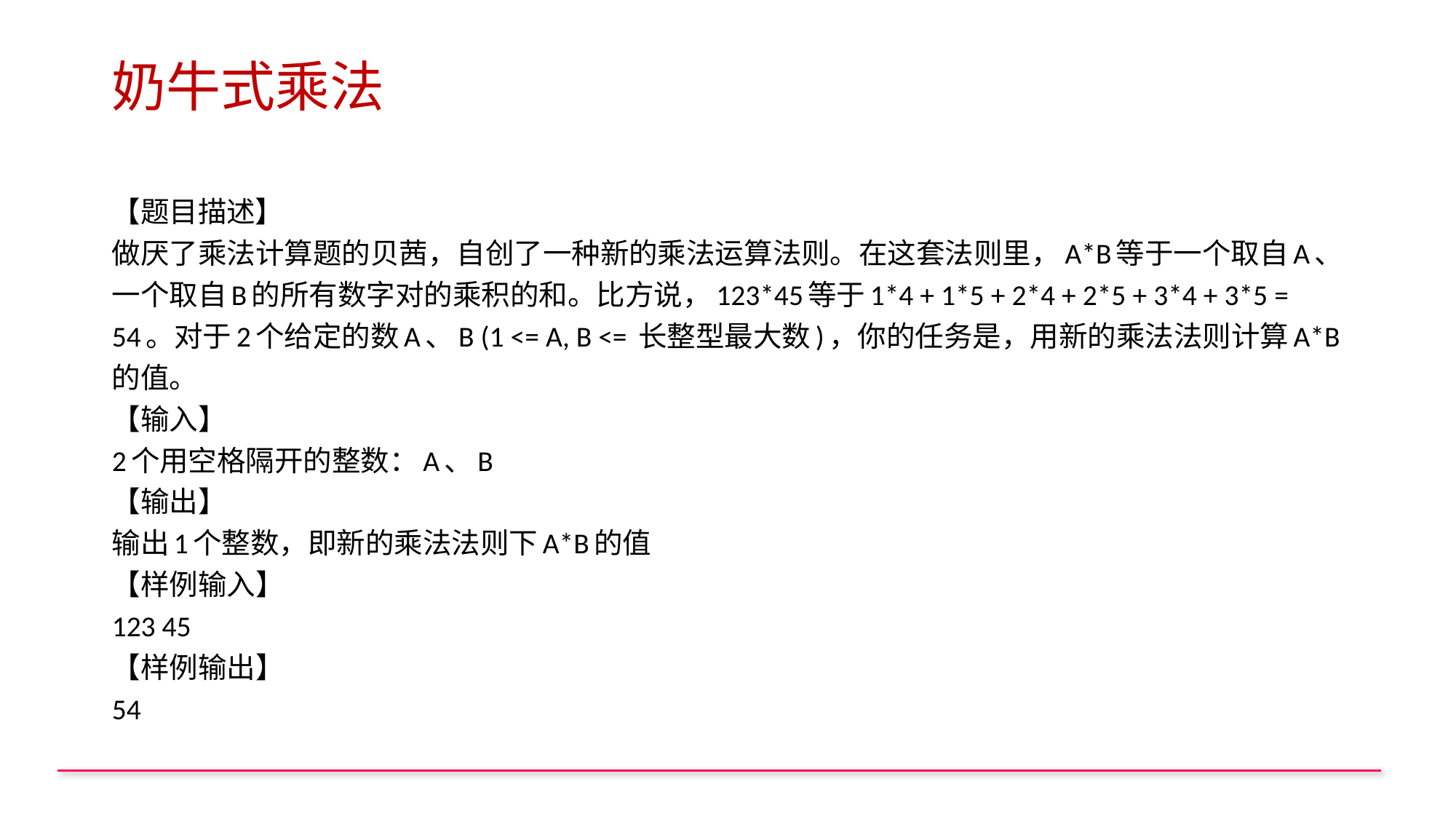

# 奶牛式乘法
【题目描述】
做厌了乘法计算题的贝茜，自创了一种新的乘法运算法则。在这套法则里，A*B等于一个取自A、一个取自B的所有数字对的乘积的和。比方说，123*45等于1*4 + 1*5 + 2*4 + 2*5 + 3*4 + 3*5 = 54。对于2个给定的数A、B (1 <= A, B <= 长整型最大数)，你的任务是，用新的乘法法则计算A*B的值。
【输入】
2个用空格隔开的整数：A、B
【输出】
输出1个整数，即新的乘法法则下A*B的值
【样例输入】
123 45
【样例输出】
54